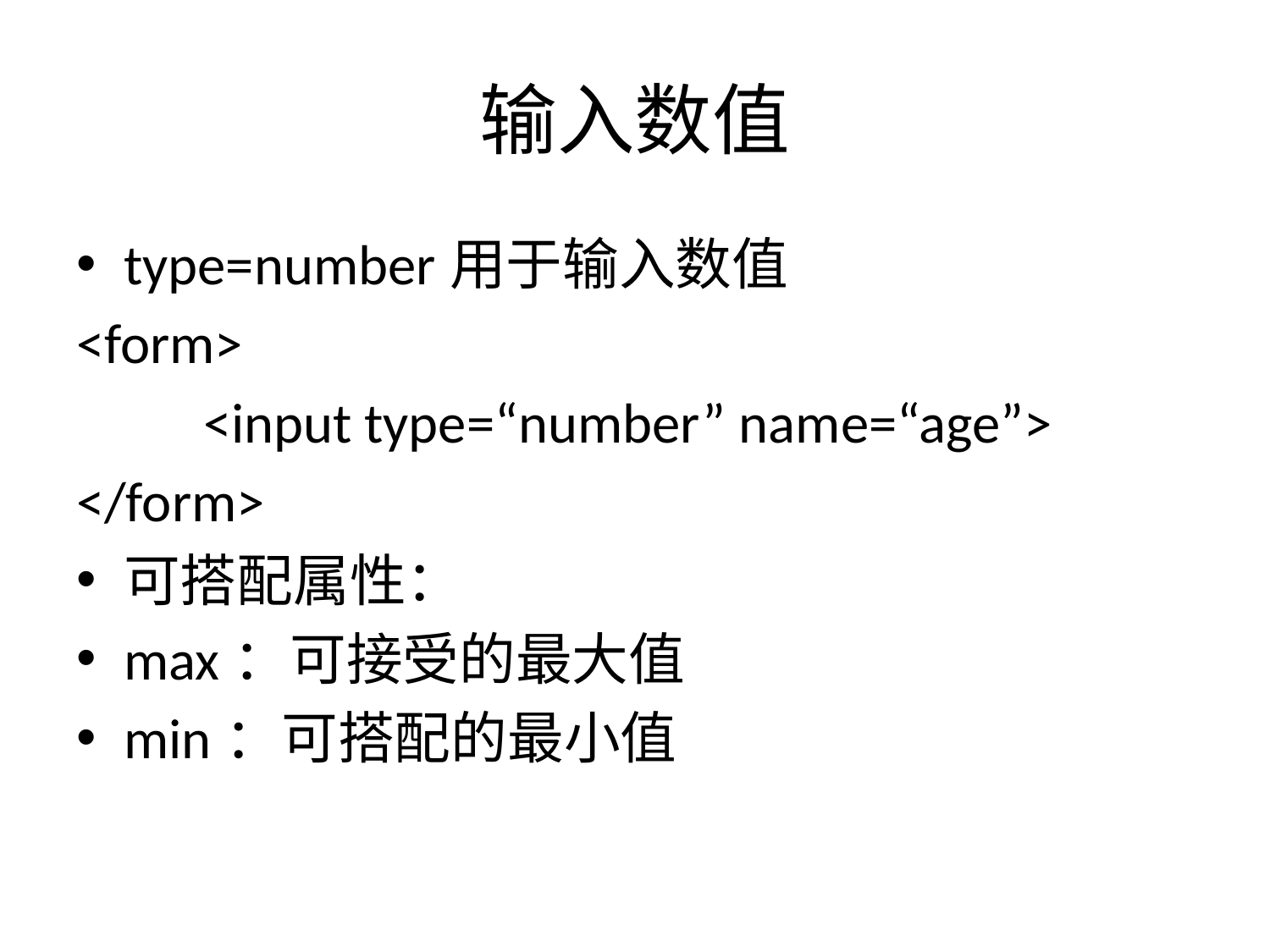

# 输入数值
type=number用于输入数值
<form>
	<input type=“number” name=“age”>
</form>
可搭配属性：
max：可接受的最大值
min：可搭配的最小值